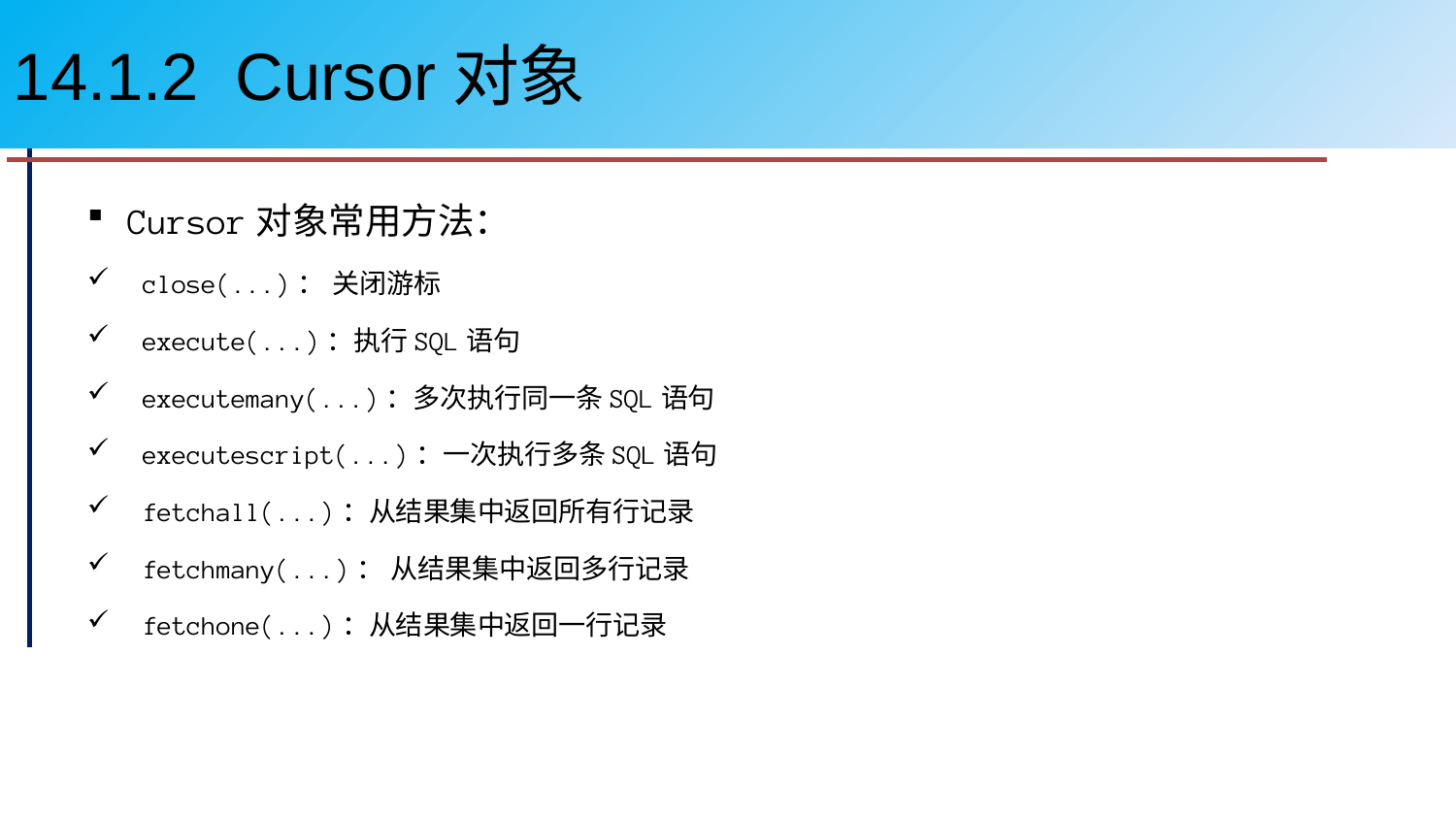

# 14.1.2  Cursor对象
Cursor对象常用方法：
 close(...)： 关闭游标
 execute(...)：执行SQL语句
 executemany(...)：多次执行同一条SQL语句
 executescript(...)：一次执行多条SQL语句
 fetchall(...)：从结果集中返回所有行记录
 fetchmany(...)： 从结果集中返回多行记录
 fetchone(...)：从结果集中返回一行记录